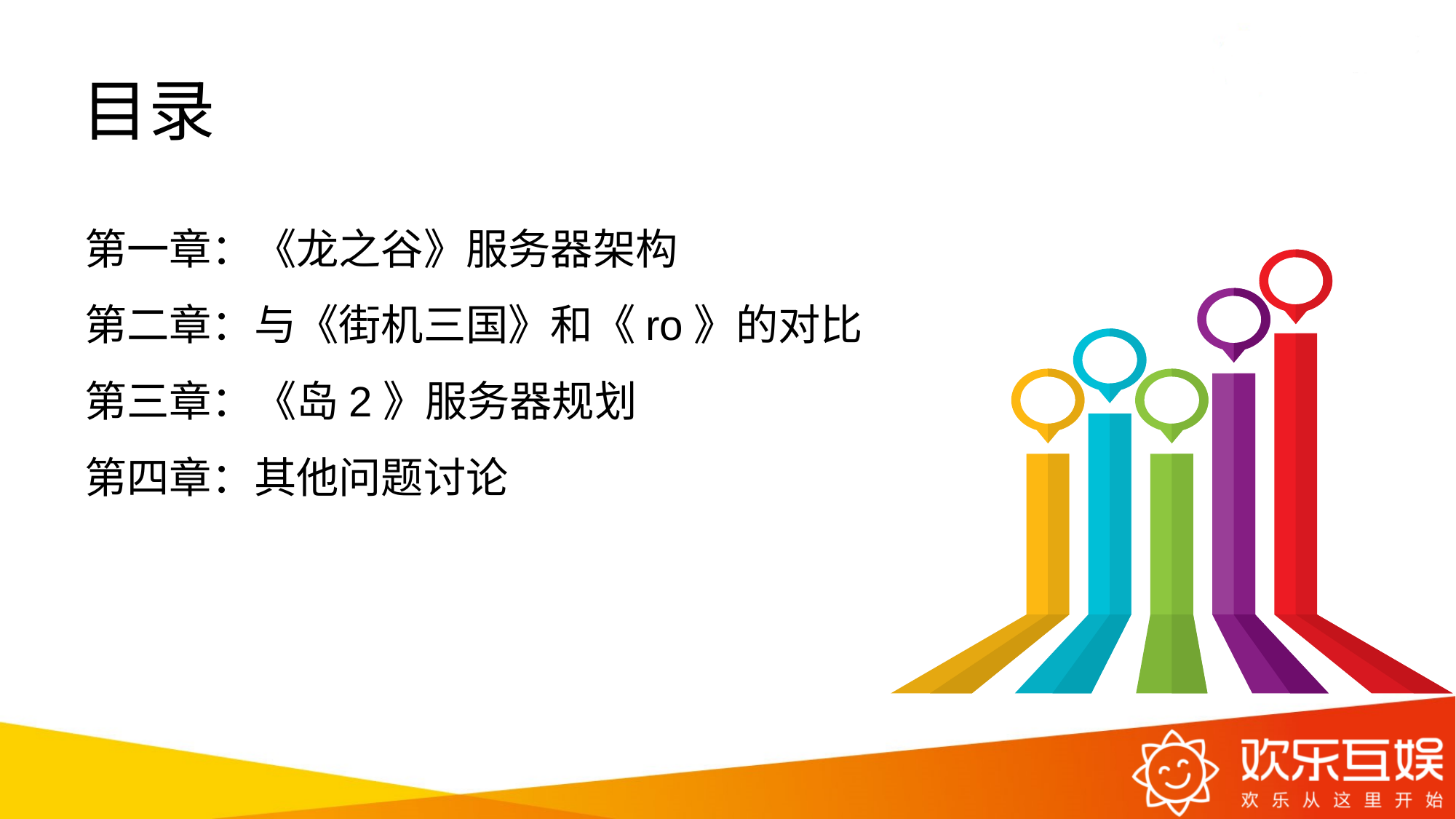

# 目录
第一章：《龙之谷》服务器架构
第二章：与《街机三国》和《ro》的对比
第三章：《岛2》服务器规划
第四章：其他问题讨论